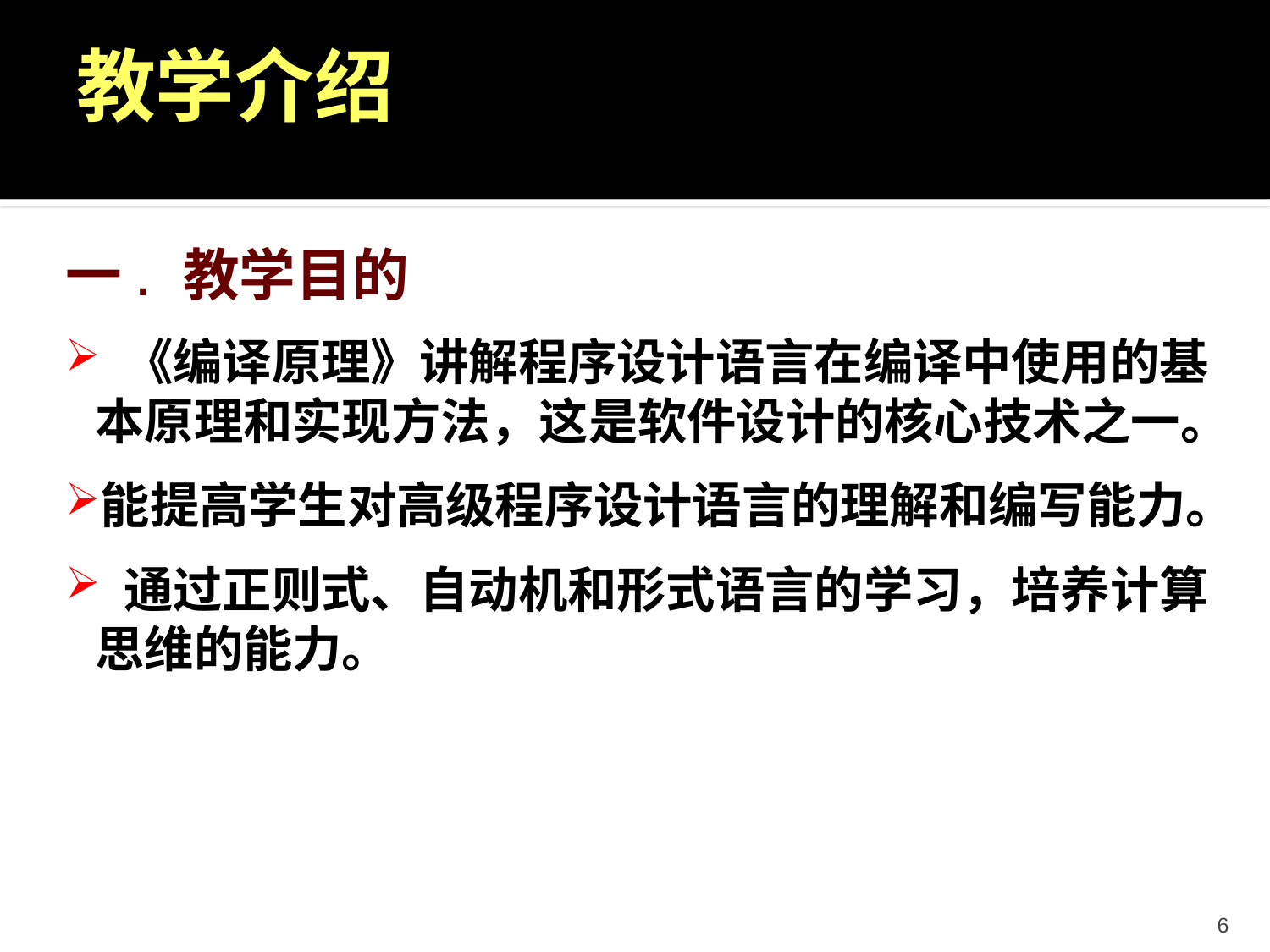

# 教学介绍
一. 教学目的
 《编译原理》讲解程序设计语言在编译中使用的基本原理和实现方法，这是软件设计的核心技术之一。
能提高学生对高级程序设计语言的理解和编写能力。
 通过正则式、自动机和形式语言的学习，培养计算思维的能力。
6